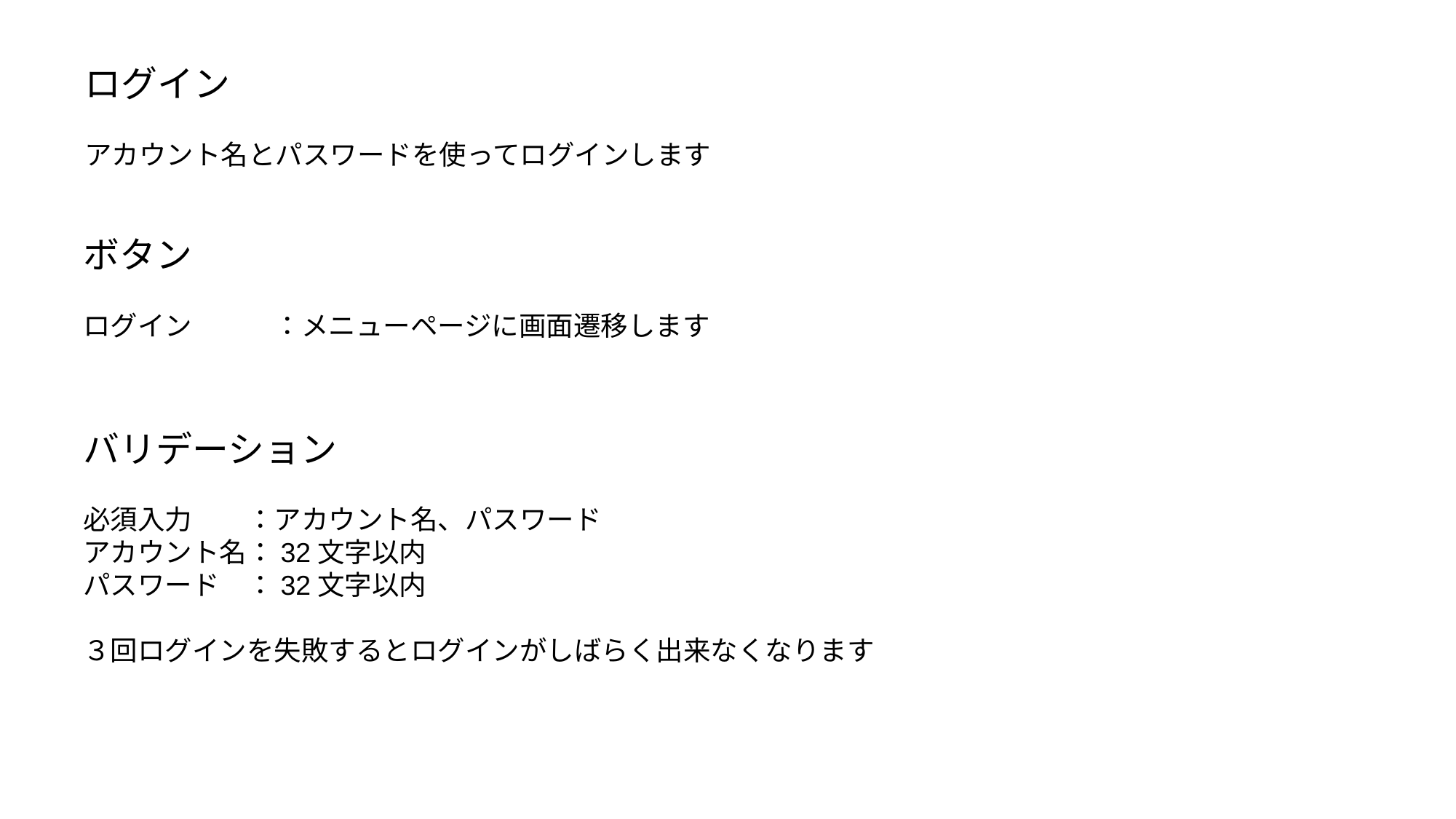

ログイン

アカウント名とパスワードを使ってログインします
ボタン

ログイン　　　：メニューページに画面遷移します
バリデーション

必須入力　　：アカウント名、パスワード
アカウント名：32文字以内
パスワード　：32文字以内

３回ログインを失敗するとログインがしばらく出来なくなります